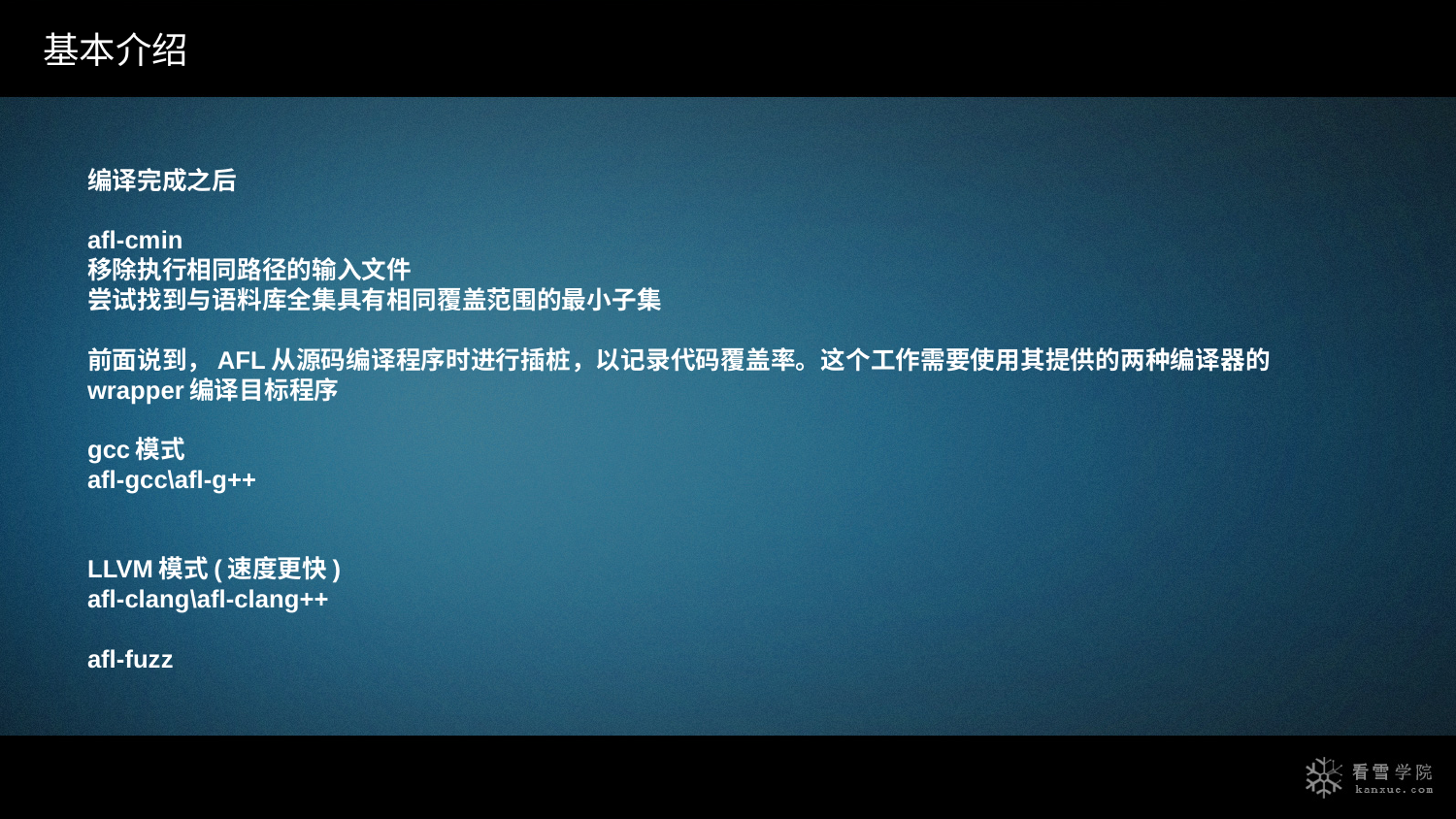

基本介绍
编译完成之后

afl-cmin
移除执行相同路径的输入文件
尝试找到与语料库全集具有相同覆盖范围的最小子集

前面说到，AFL从源码编译程序时进行插桩，以记录代码覆盖率。这个工作需要使用其提供的两种编译器的wrapper编译目标程序

gcc模式
afl-gcc\afl-g++

LLVM模式(速度更快)
afl-clang\afl-clang++

afl-fuzz